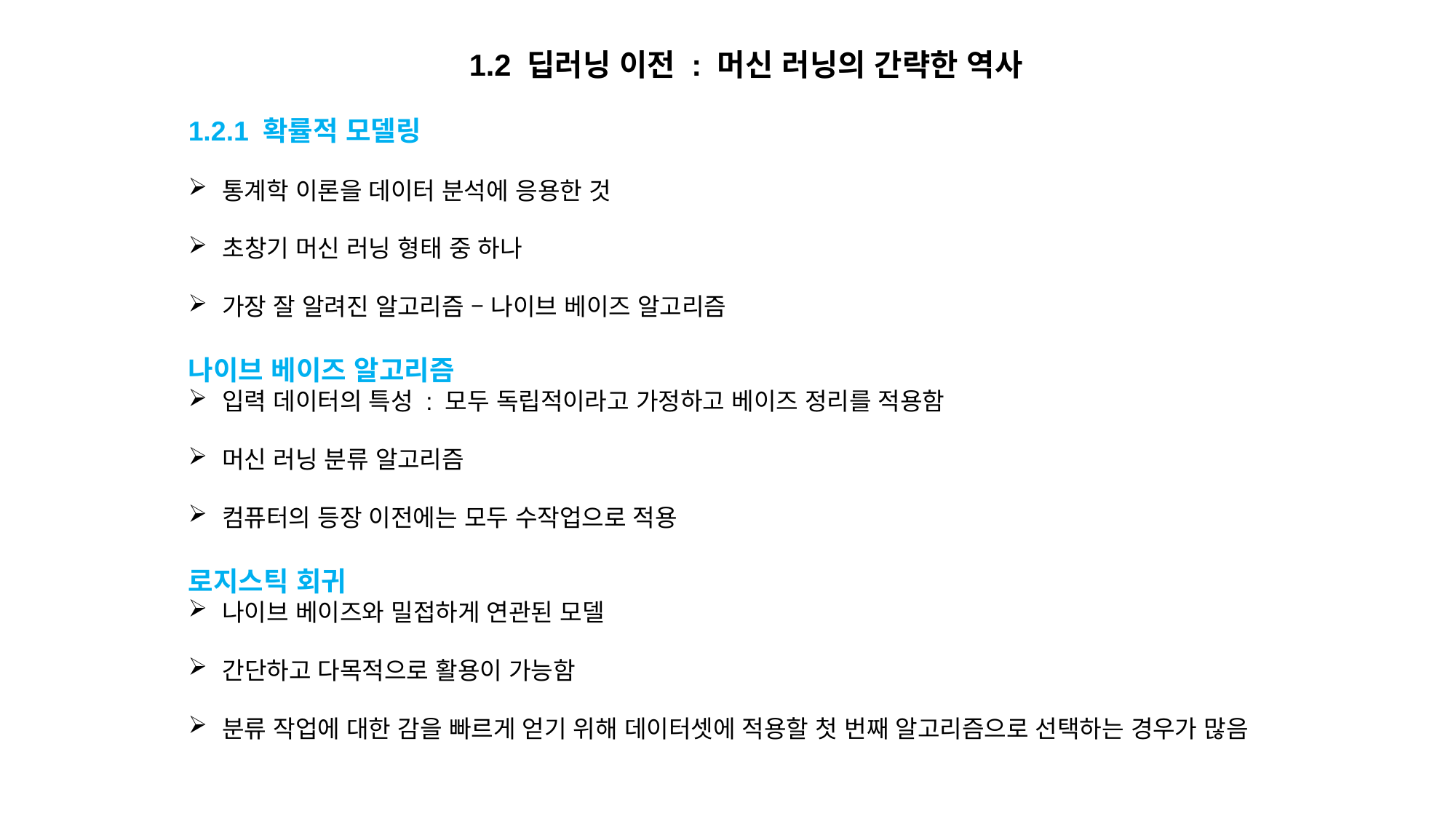

1.2 딥러닝 이전 : 머신 러닝의 간략한 역사
1.2.1 확률적 모델링

통계학 이론을 데이터 분석에 응용한 것

초창기 머신 러닝 형태 중 하나

가장 잘 알려진 알고리즘 – 나이브 베이즈 알고리즘

나이브 베이즈 알고리즘
입력 데이터의 특성 : 모두 독립적이라고 가정하고 베이즈 정리를 적용함

머신 러닝 분류 알고리즘

컴퓨터의 등장 이전에는 모두 수작업으로 적용

로지스틱 회귀
나이브 베이즈와 밀접하게 연관된 모델

간단하고 다목적으로 활용이 가능함

분류 작업에 대한 감을 빠르게 얻기 위해 데이터셋에 적용할 첫 번째 알고리즘으로 선택하는 경우가 많음